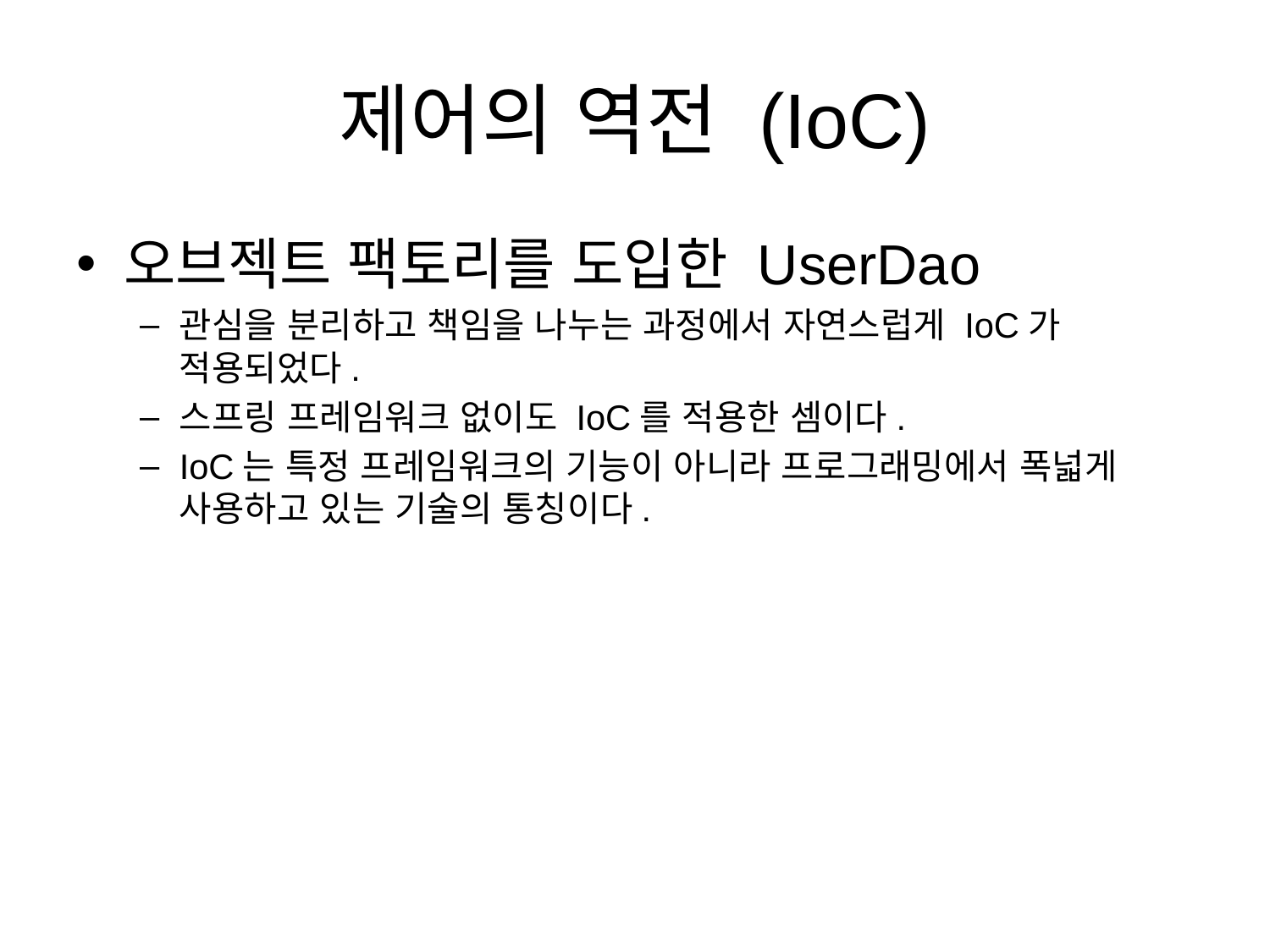

# 제어의 역전 (IoC)
오브젝트 팩토리를 도입한 UserDao
관심을 분리하고 책임을 나누는 과정에서 자연스럽게 IoC가 적용되었다.
스프링 프레임워크 없이도 IoC를 적용한 셈이다.
IoC는 특정 프레임워크의 기능이 아니라 프로그래밍에서 폭넓게 사용하고 있는 기술의 통칭이다.